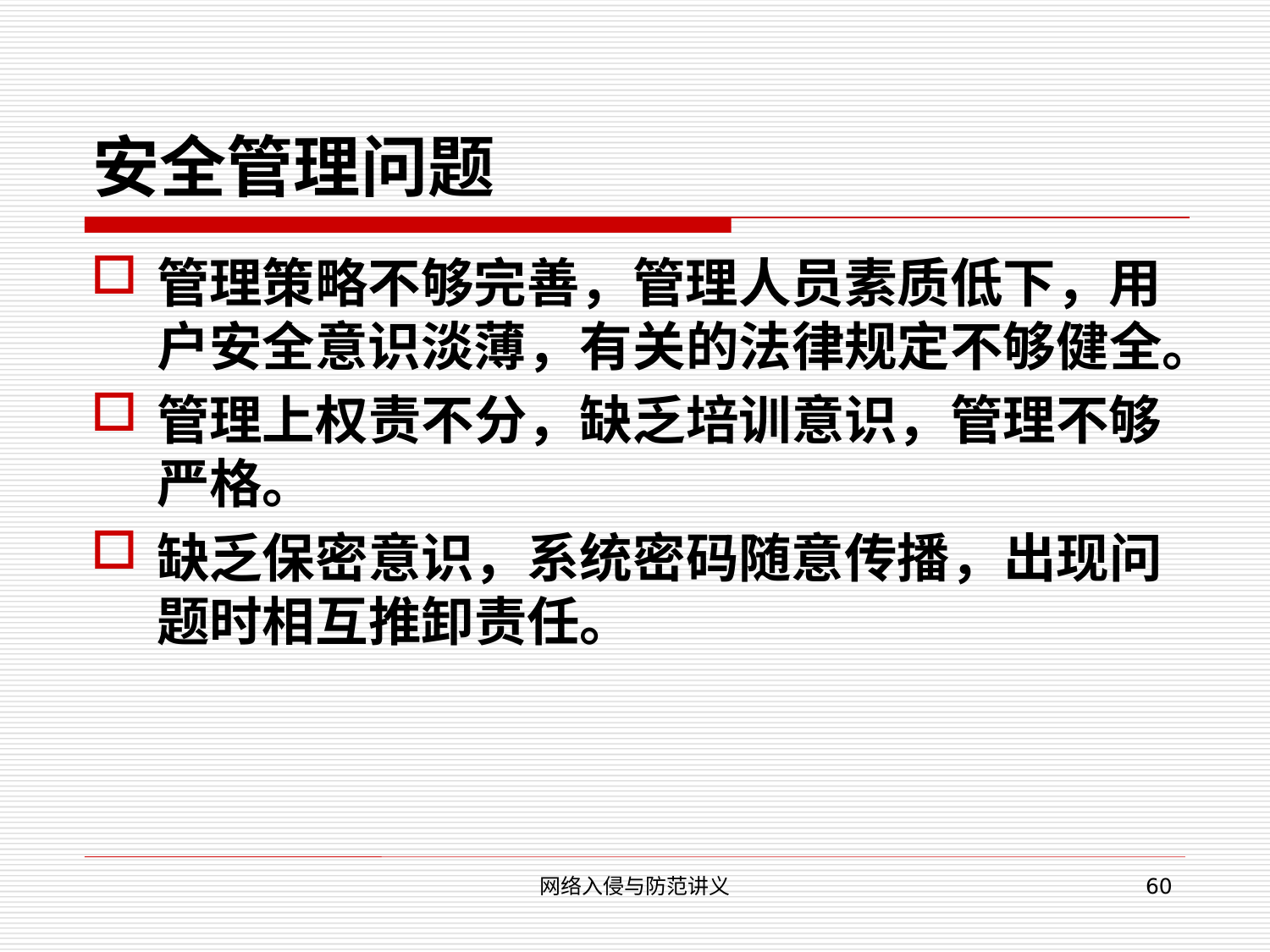

安全管理问题
管理策略不够完善，管理人员素质低下，用户安全意识淡薄，有关的法律规定不够健全。
管理上权责不分，缺乏培训意识，管理不够严格。
缺乏保密意识，系统密码随意传播，出现问题时相互推卸责任。

网络入侵与防范讲义
60